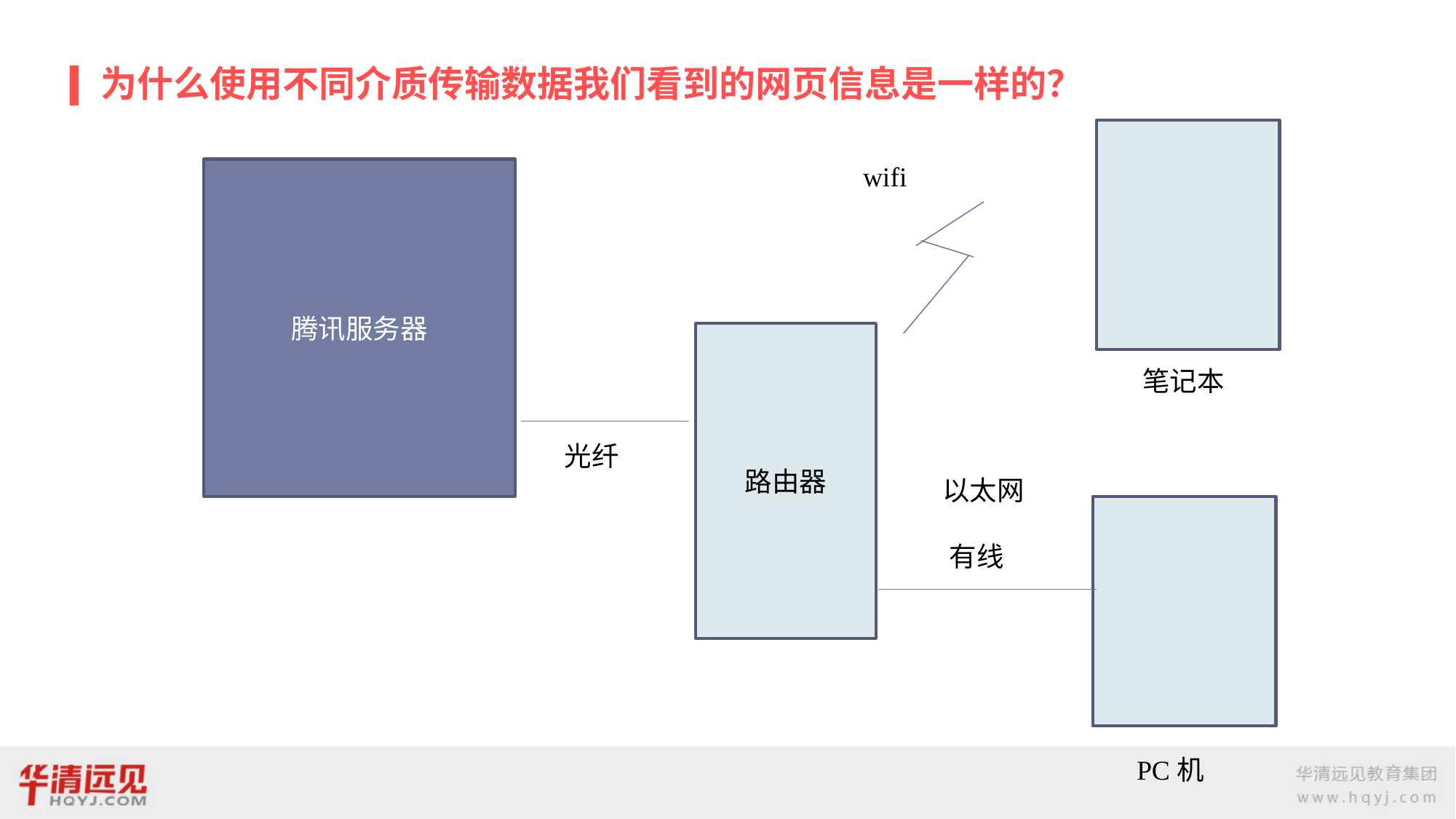

# 为什么使用不同介质传输数据我们看到的网页信息是一样的？

wifi
腾讯服务器
路由器
笔记本
光纤
以太网

有线
PC机